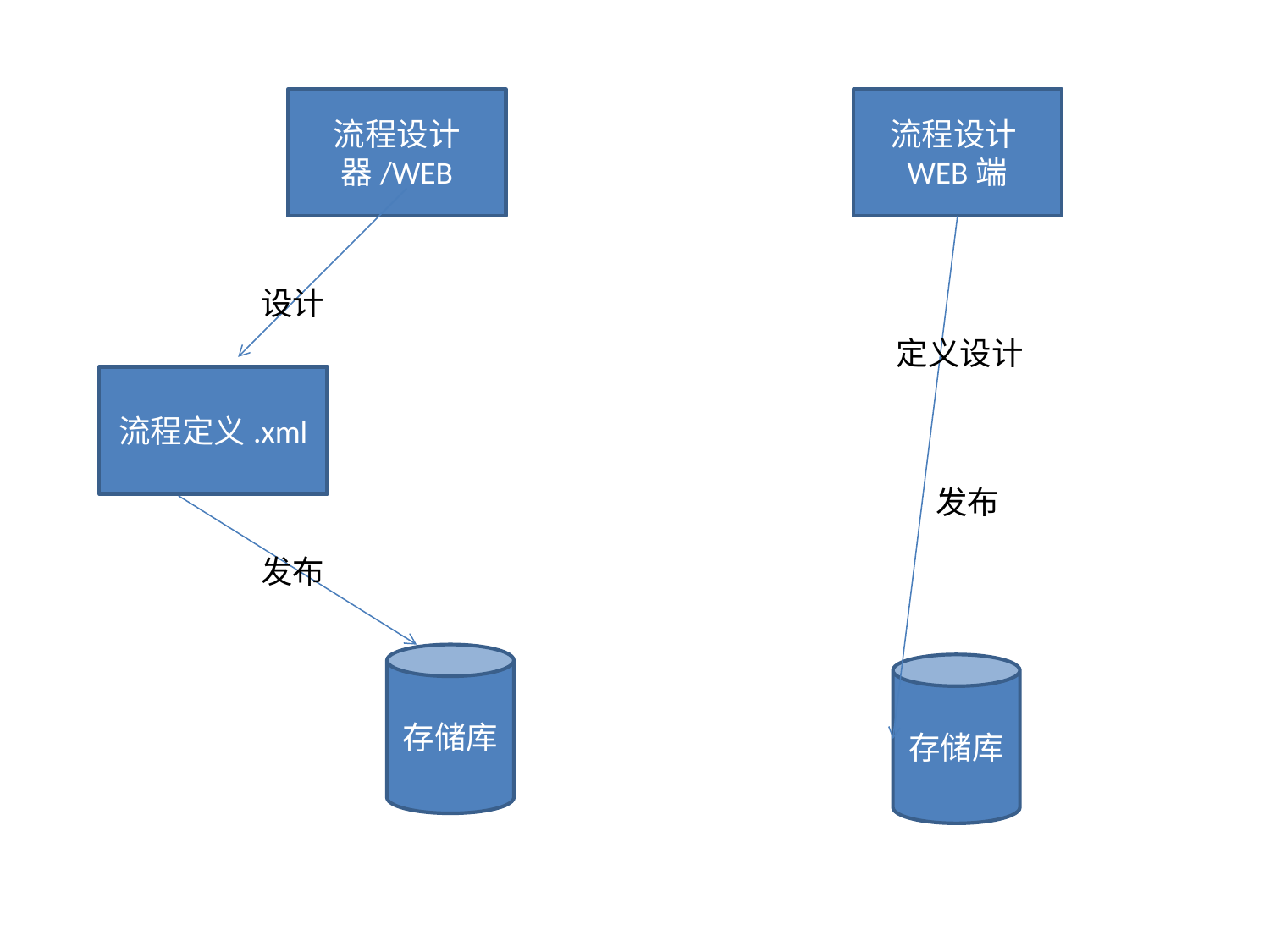

流程设计器/WEB
流程设计WEB端
设计
定义设计
流程定义.xml
发布
发布
存储库
存储库